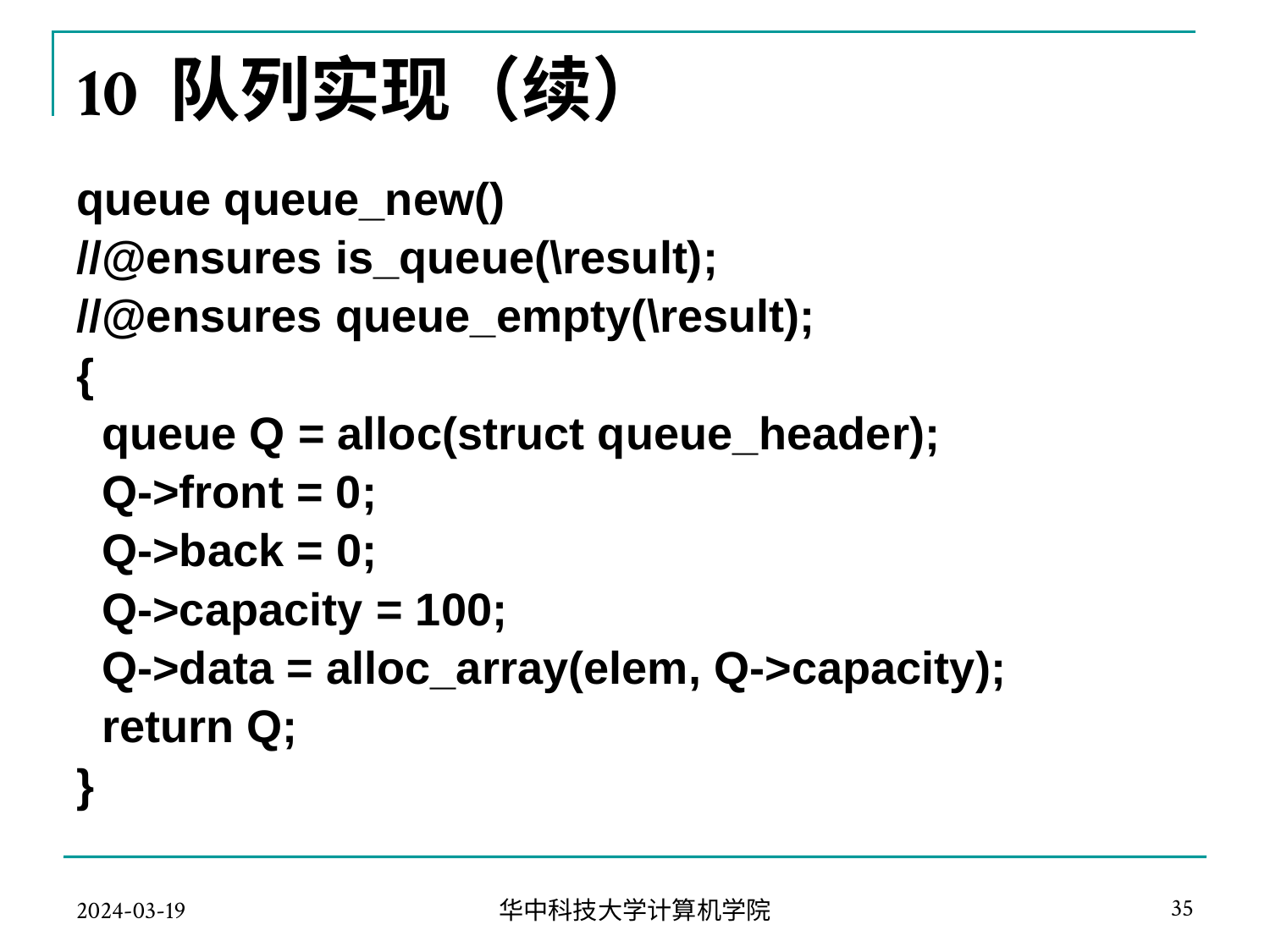

# 10 队列实现（续）
queue queue_new()
//@ensures is_queue(\result);
//@ensures queue_empty(\result);
{
  queue Q = alloc(struct queue_header);
  Q->front = 0;
  Q->back = 0;
  Q->capacity = 100;
  Q->data = alloc_array(elem, Q->capacity);
  return Q;
}
2024-03-19
35
华中科技大学计算机学院